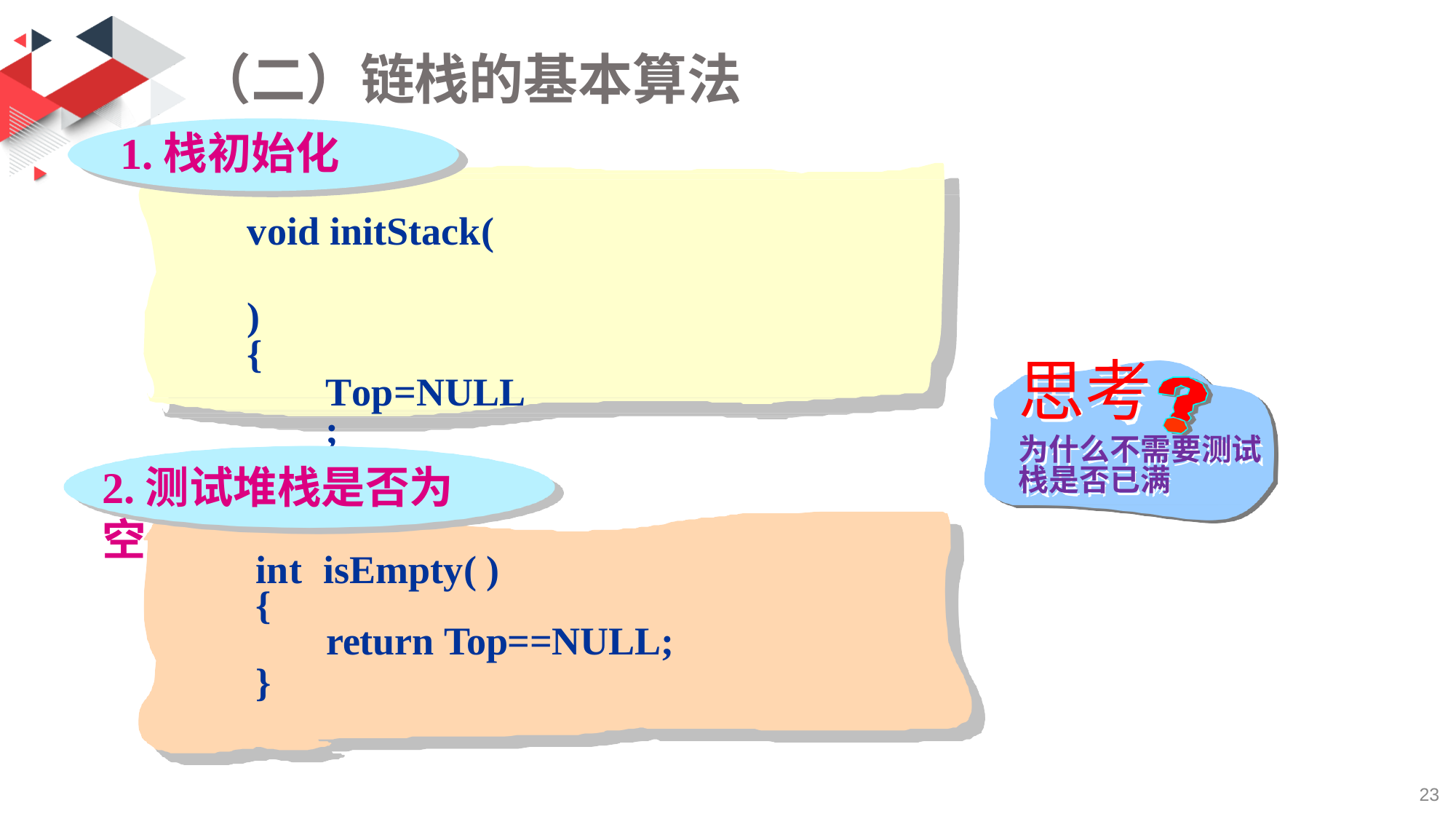

# （二）链栈的基本算法

1.栈初始化
void initStack(	)
{
Top=NULL;
}

思考
为什么不需要测试 栈是否已满

2.测试堆栈是否为空
int	isEmpty( )
{
return Top==NULL;
}
23